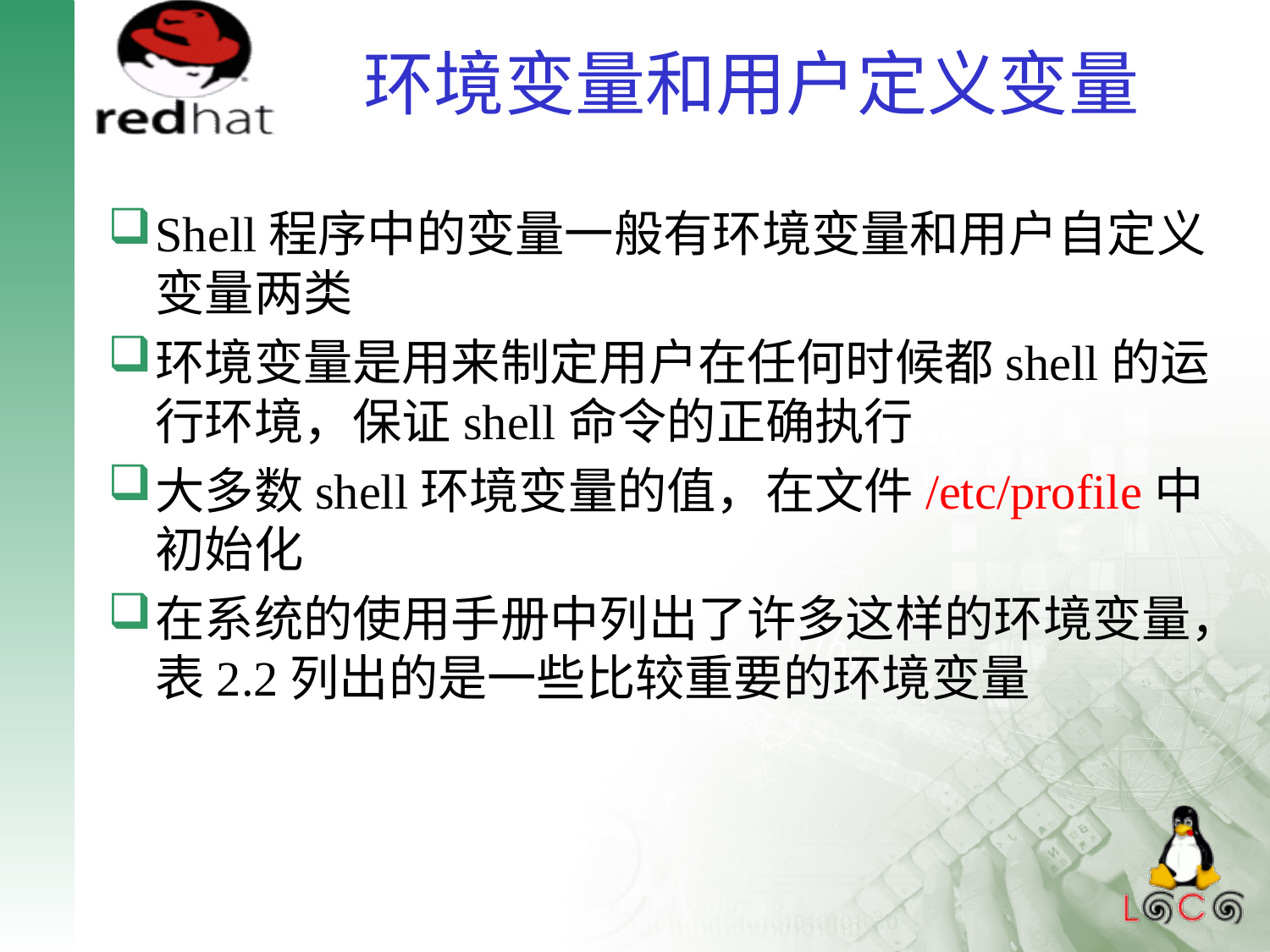

# 环境变量和用户定义变量
Shell程序中的变量一般有环境变量和用户自定义变量两类
环境变量是用来制定用户在任何时候都shell的运行环境，保证shell命令的正确执行
大多数shell环境变量的值，在文件/etc/profile中初始化
在系统的使用手册中列出了许多这样的环境变量，表2.2列出的是一些比较重要的环境变量